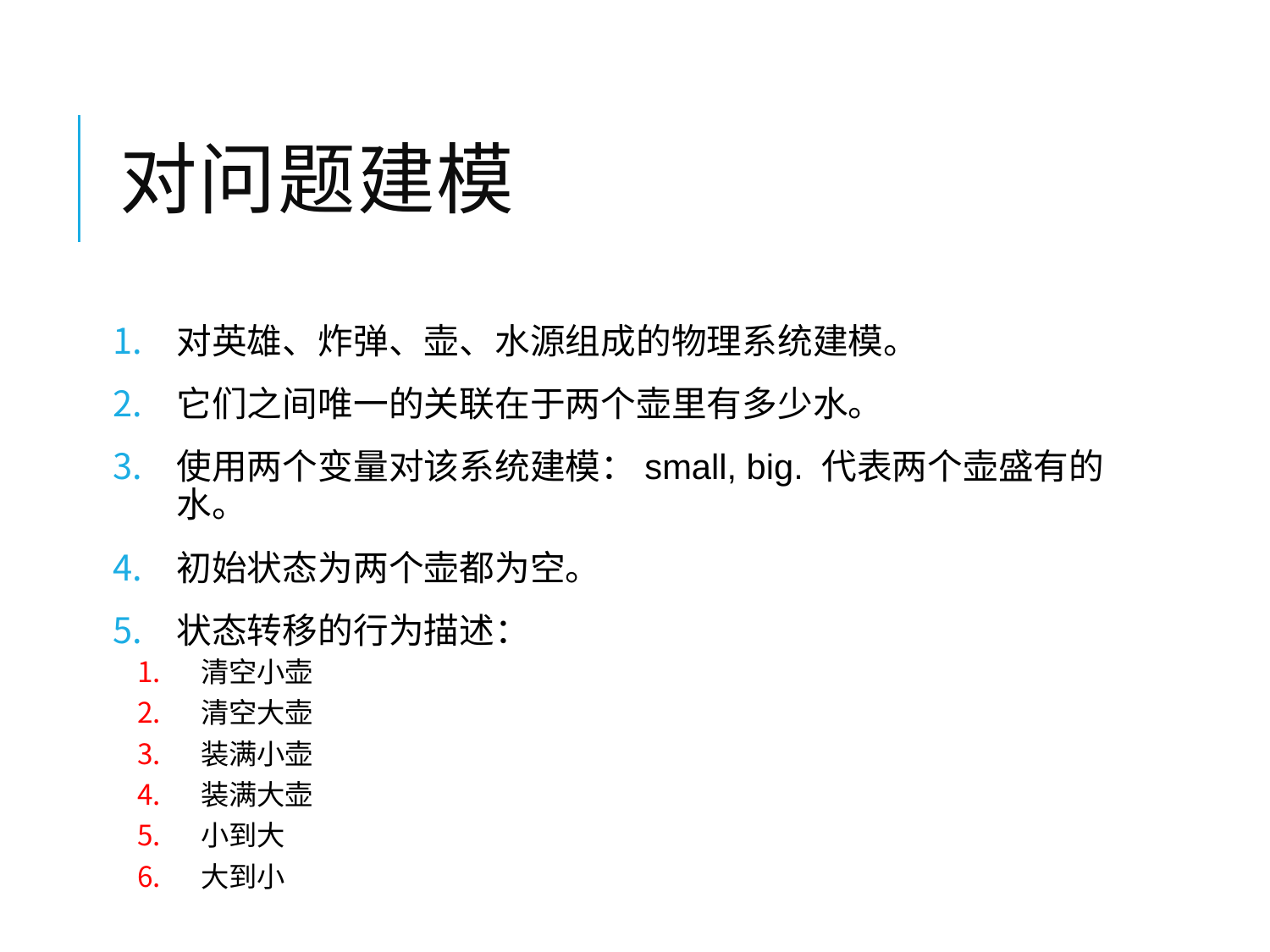

# 对问题建模
对英雄、炸弹、壶、水源组成的物理系统建模。
它们之间唯一的关联在于两个壶里有多少水。
使用两个变量对该系统建模：small, big. 代表两个壶盛有的水。
初始状态为两个壶都为空。
状态转移的行为描述：
清空小壶
清空大壶
装满小壶
装满大壶
小到大
大到小